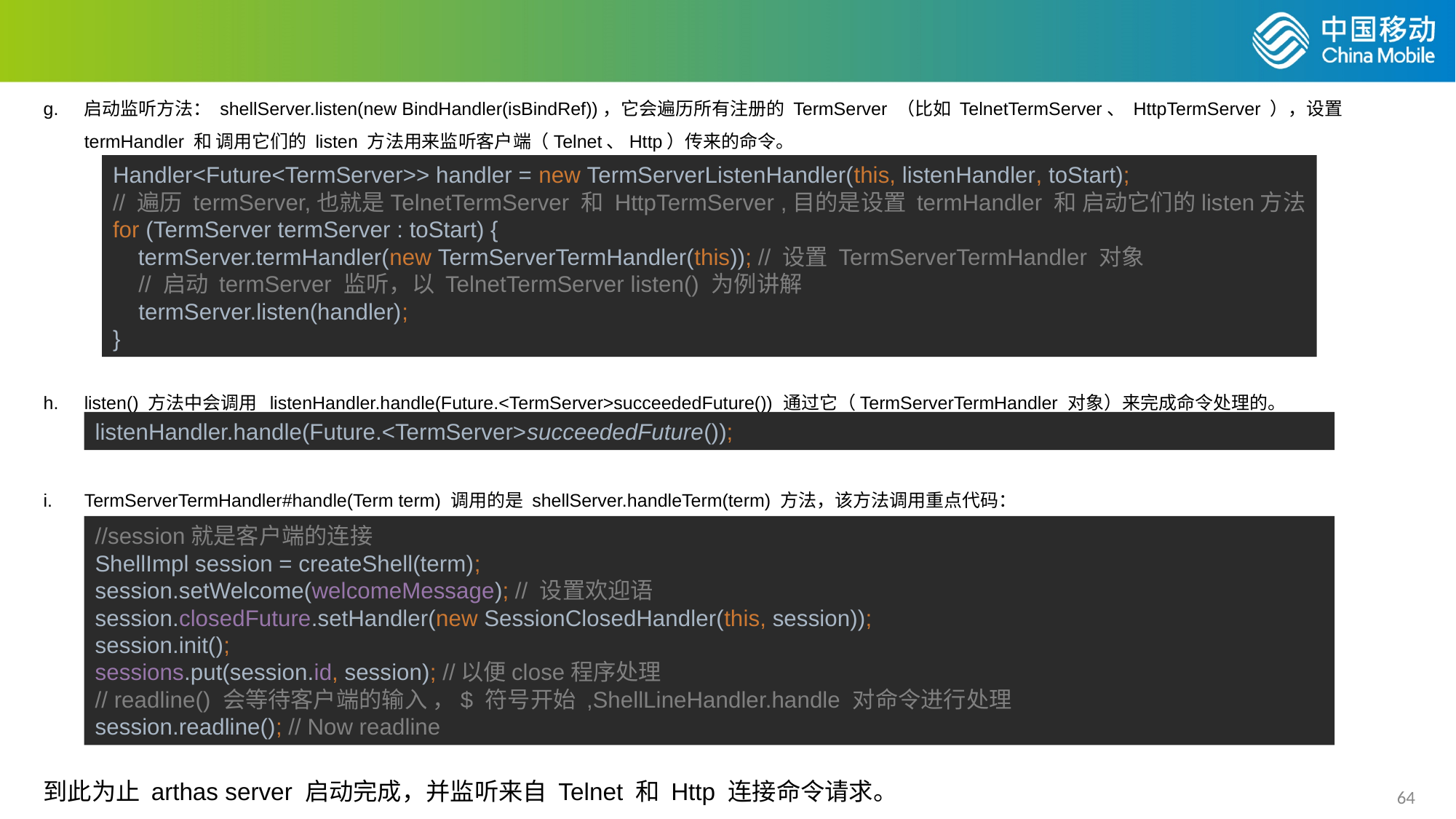

启动监听方法： shellServer.listen(new BindHandler(isBindRef))，它会遍历所有注册的 TermServer （比如 TelnetTermServer、 HttpTermServer ），设置termHandler 和 调用它们的 listen 方法用来监听客户端（Telnet、Http）传来的命令。

listen() 方法中会调用  listenHandler.handle(Future.<TermServer>succeededFuture()) 通过它（TermServerTermHandler 对象）来完成命令处理的。

TermServerTermHandler#handle(Term term) 调用的是 shellServer.handleTerm(term) 方法，该方法调用重点代码：

到此为止 arthas server 启动完成，并监听来自 Telnet 和 Http 连接命令请求。
Handler<Future<TermServer>> handler = new TermServerListenHandler(this, listenHandler, toStart);
// 遍历 termServer,也就是TelnetTermServer 和 HttpTermServer ,目的是设置 termHandler 和 启动它们的listen方法
for (TermServer termServer : toStart) {
    termServer.termHandler(new TermServerTermHandler(this)); // 设置 TermServerTermHandler 对象
    // 启动 termServer 监听，以 TelnetTermServer listen() 为例讲解
    termServer.listen(handler);
}
listenHandler.handle(Future.<TermServer>succeededFuture());
//session就是客户端的连接
ShellImpl session = createShell(term);
session.setWelcome(welcomeMessage); // 设置欢迎语
session.closedFuture.setHandler(new SessionClosedHandler(this, session));
session.init();
sessions.put(session.id, session); //以便close程序处理
// readline() 会等待客户端的输入 ，$ 符号开始 ,ShellLineHandler.handle 对命令进行处理
session.readline(); // Now readline